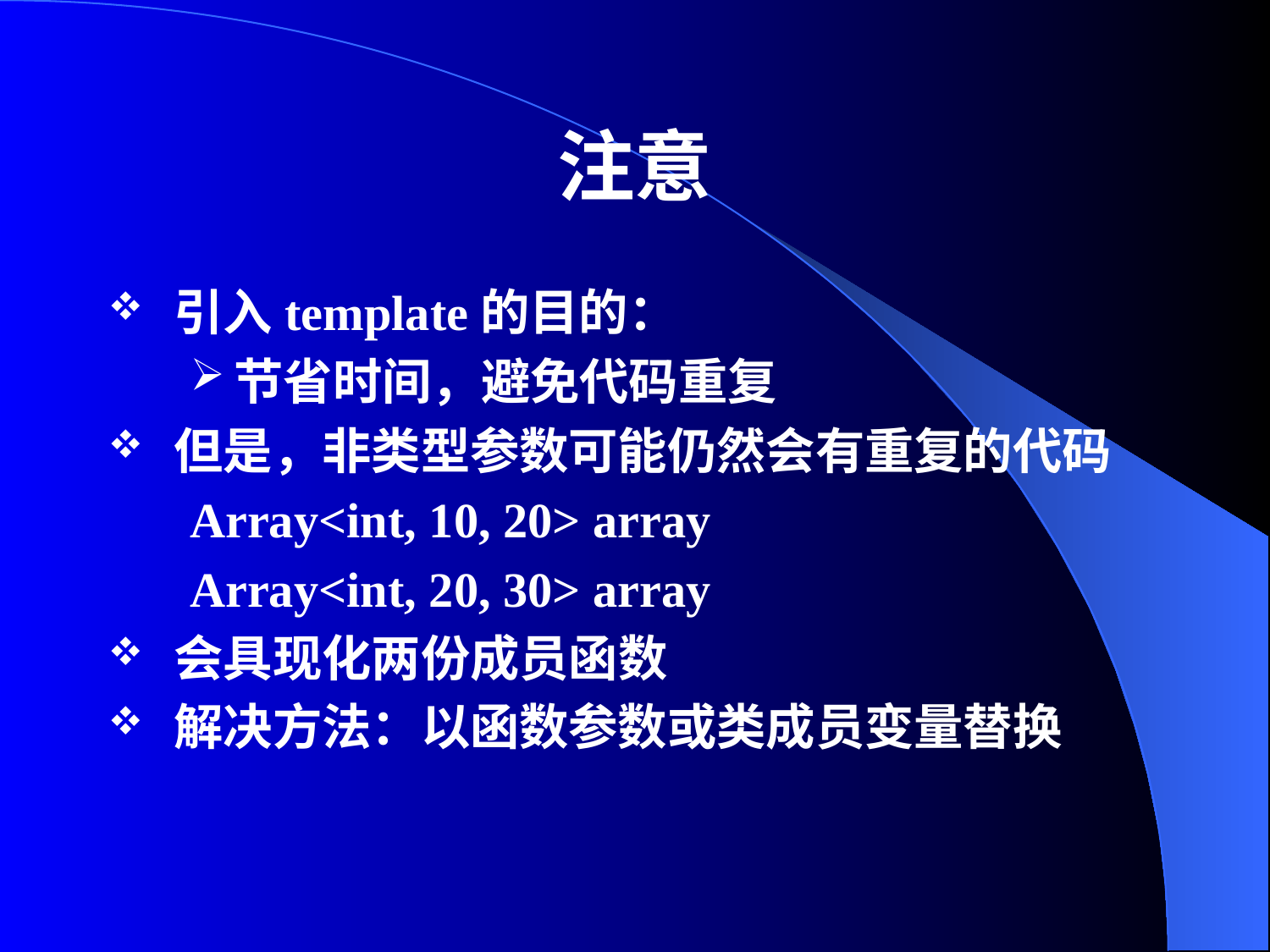

# 注意
引入template的目的：
节省时间，避免代码重复
但是，非类型参数可能仍然会有重复的代码
Array<int, 10, 20> array
Array<int, 20, 30> array
会具现化两份成员函数
解决方法：以函数参数或类成员变量替换